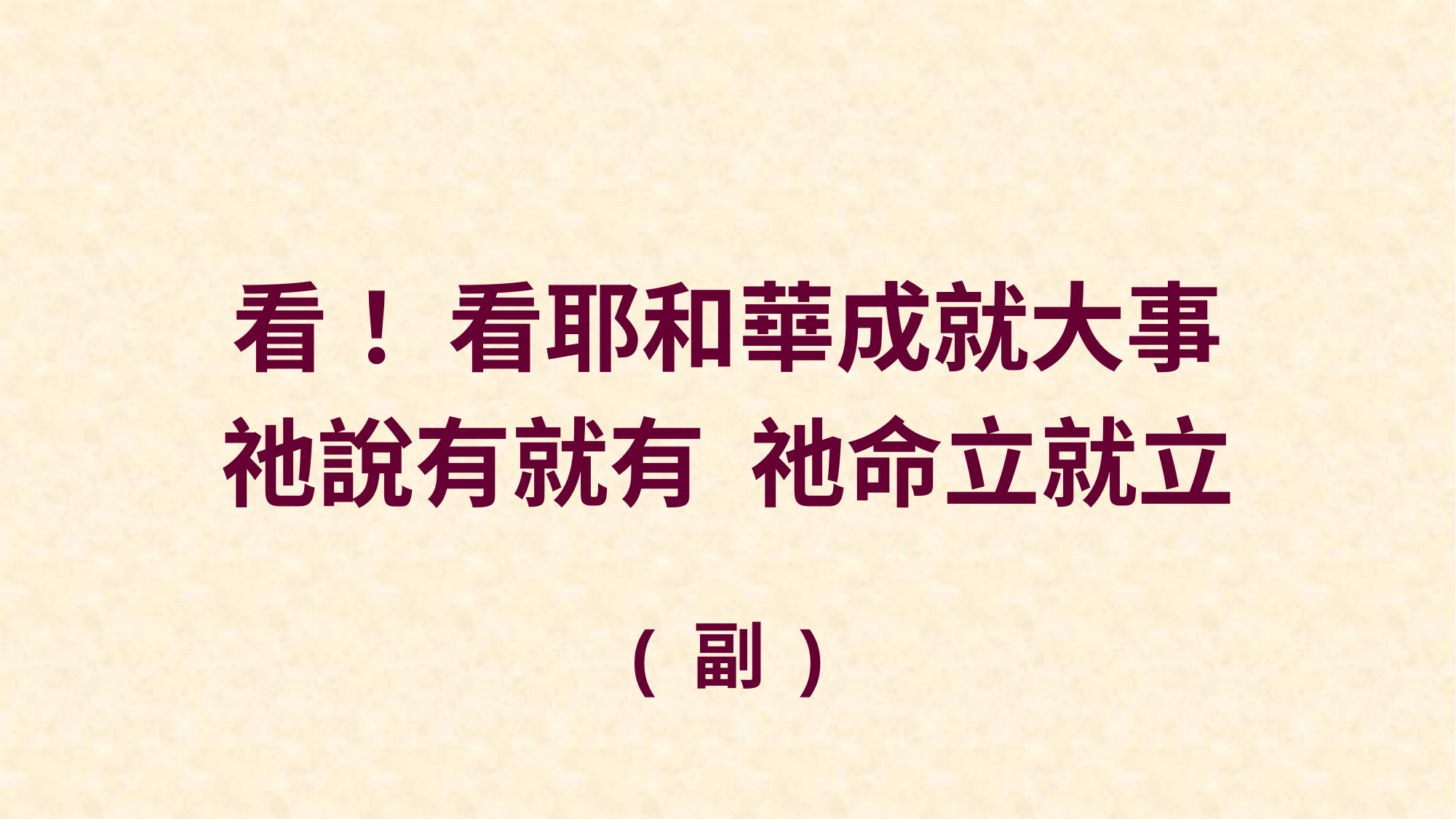

看！ 看耶和華成就大事
祂說有就有  祂命立就立
( 副 )